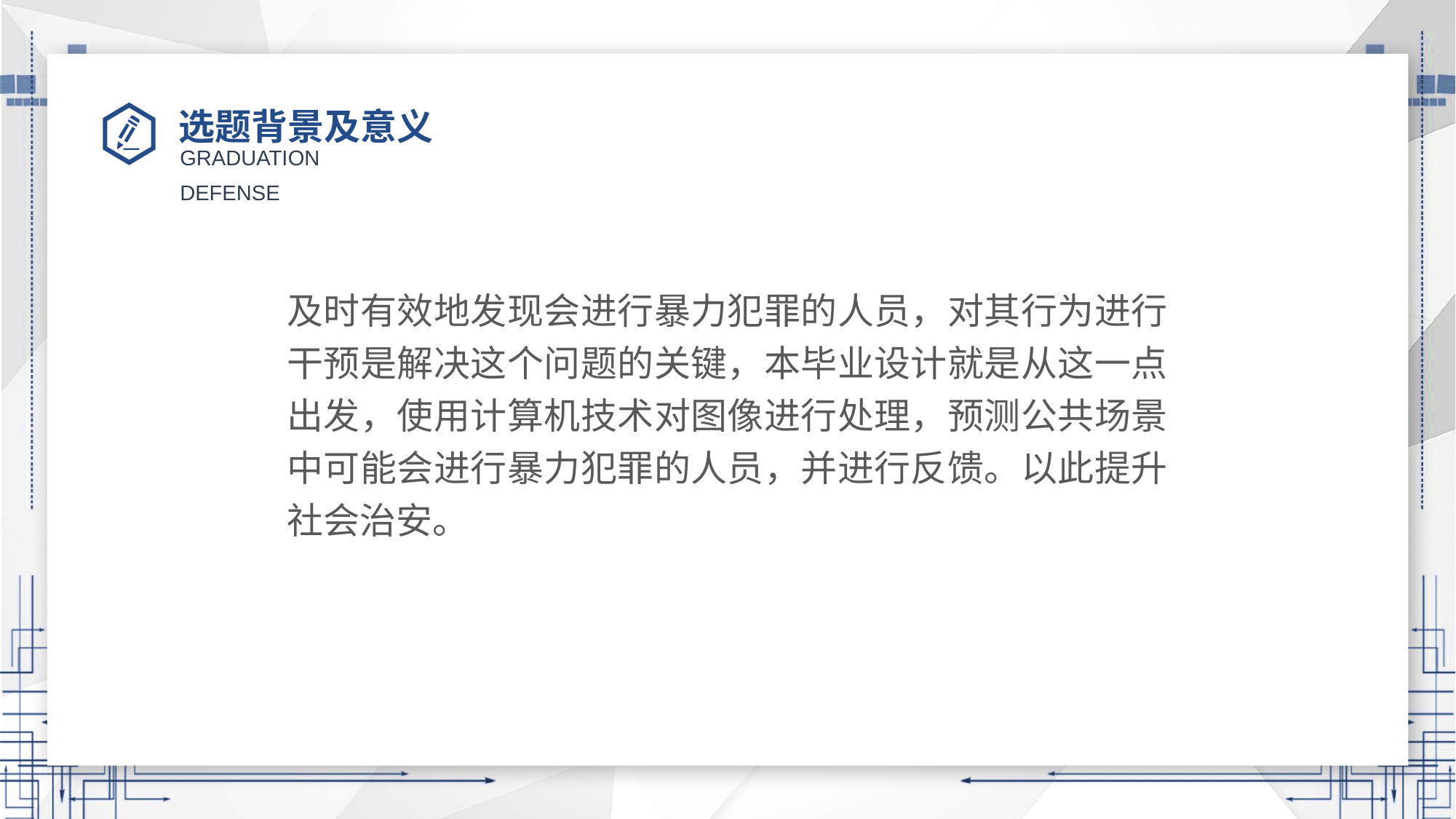

# 选题背景及意义
及时有效地发现会进行暴力犯罪的人员，对其行为进行干预是解决这个问题的关键，本毕业设计就是从这一点出发，使用计算机技术对图像进行处理，预测公共场景中可能会进行暴力犯罪的人员，并进行反馈。以此提升社会治安。